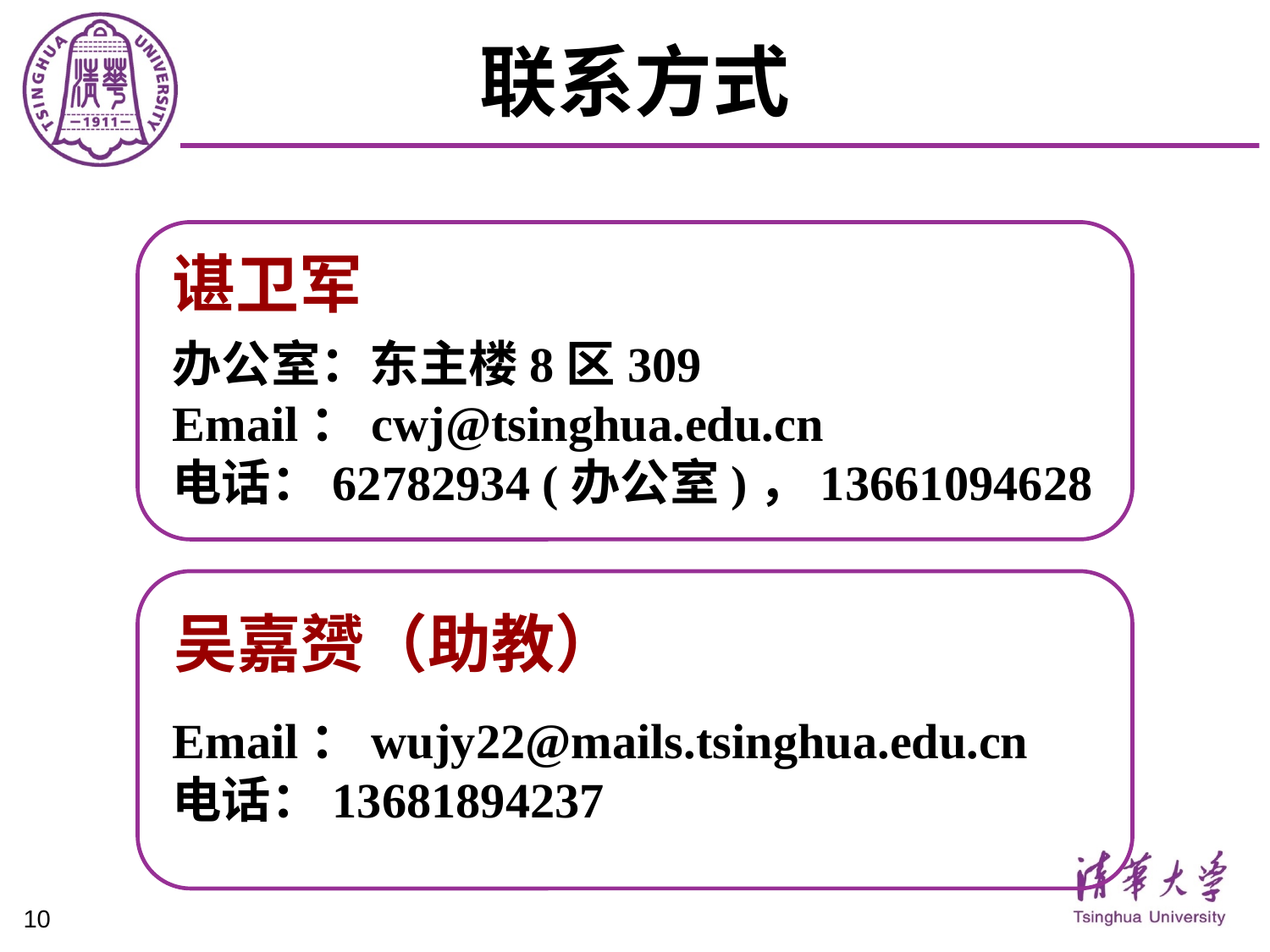

# 联系方式

谌卫军
办公室：东主楼8区309
Email：cwj@tsinghua.edu.cn
电话：62782934 (办公室)，13661094628

吴嘉赟（助教）
Email：wujy22@mails.tsinghua.edu.cn
电话：13681894237
10